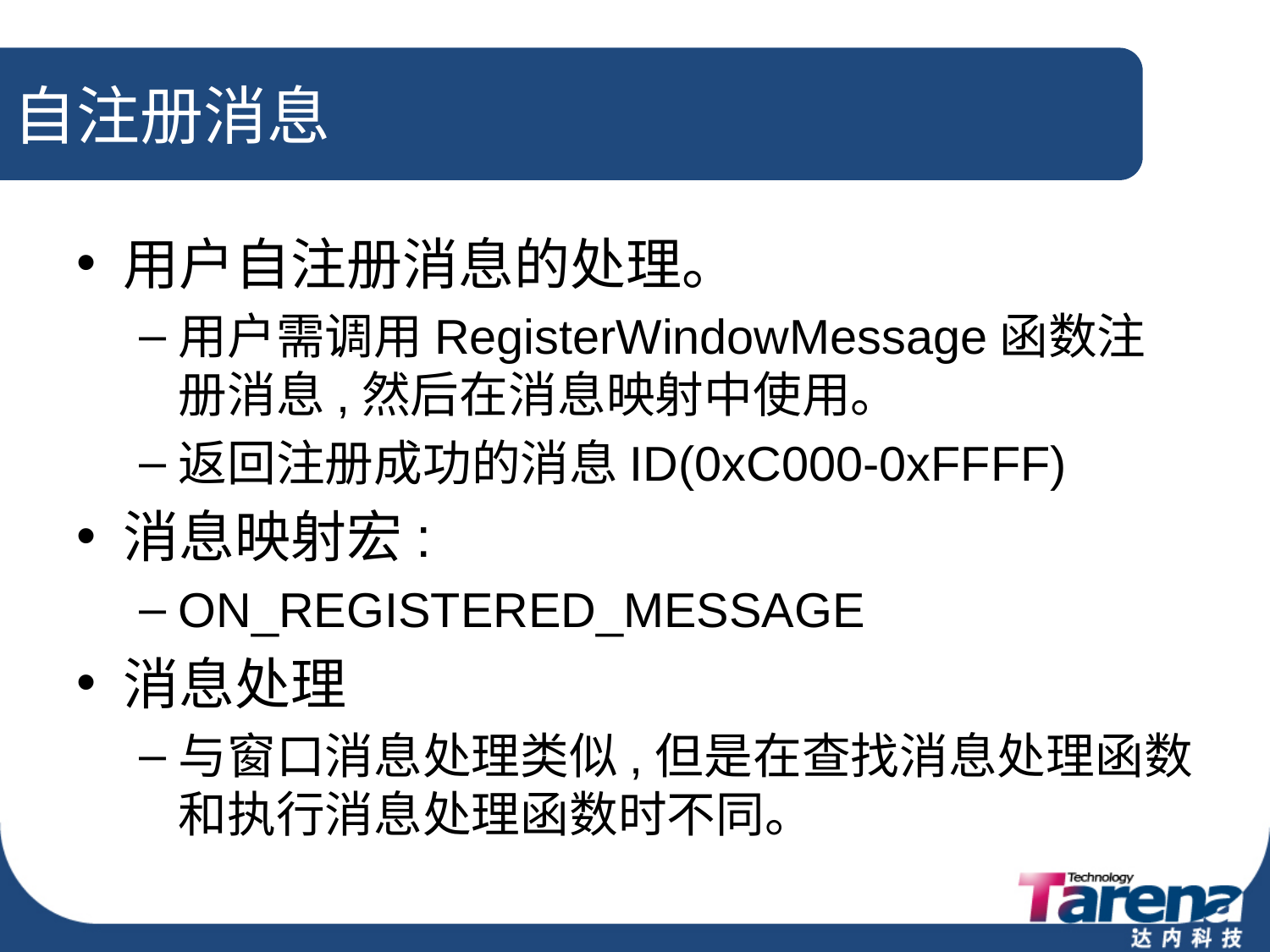

# 自注册消息
用户自注册消息的处理。
用户需调用RegisterWindowMessage函数注册消息,然后在消息映射中使用。
返回注册成功的消息ID(0xC000-0xFFFF)
消息映射宏:
ON_REGISTERED_MESSAGE
消息处理
与窗口消息处理类似,但是在查找消息处理函数和执行消息处理函数时不同。